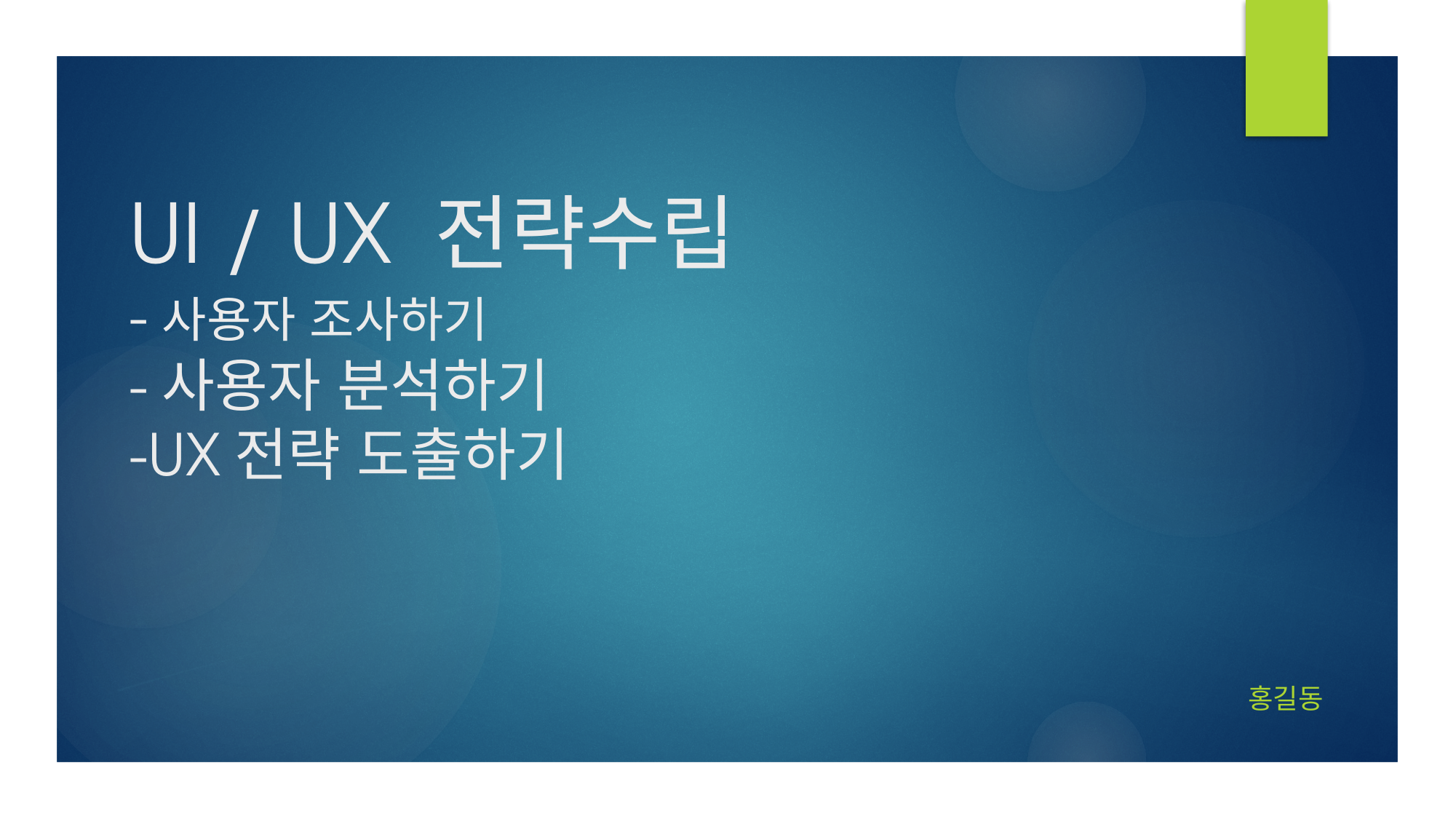

# UI / UX 전략수립 -사용자 조사하기 -사용자 분석하기 -UX전략 도출하기
홍길동